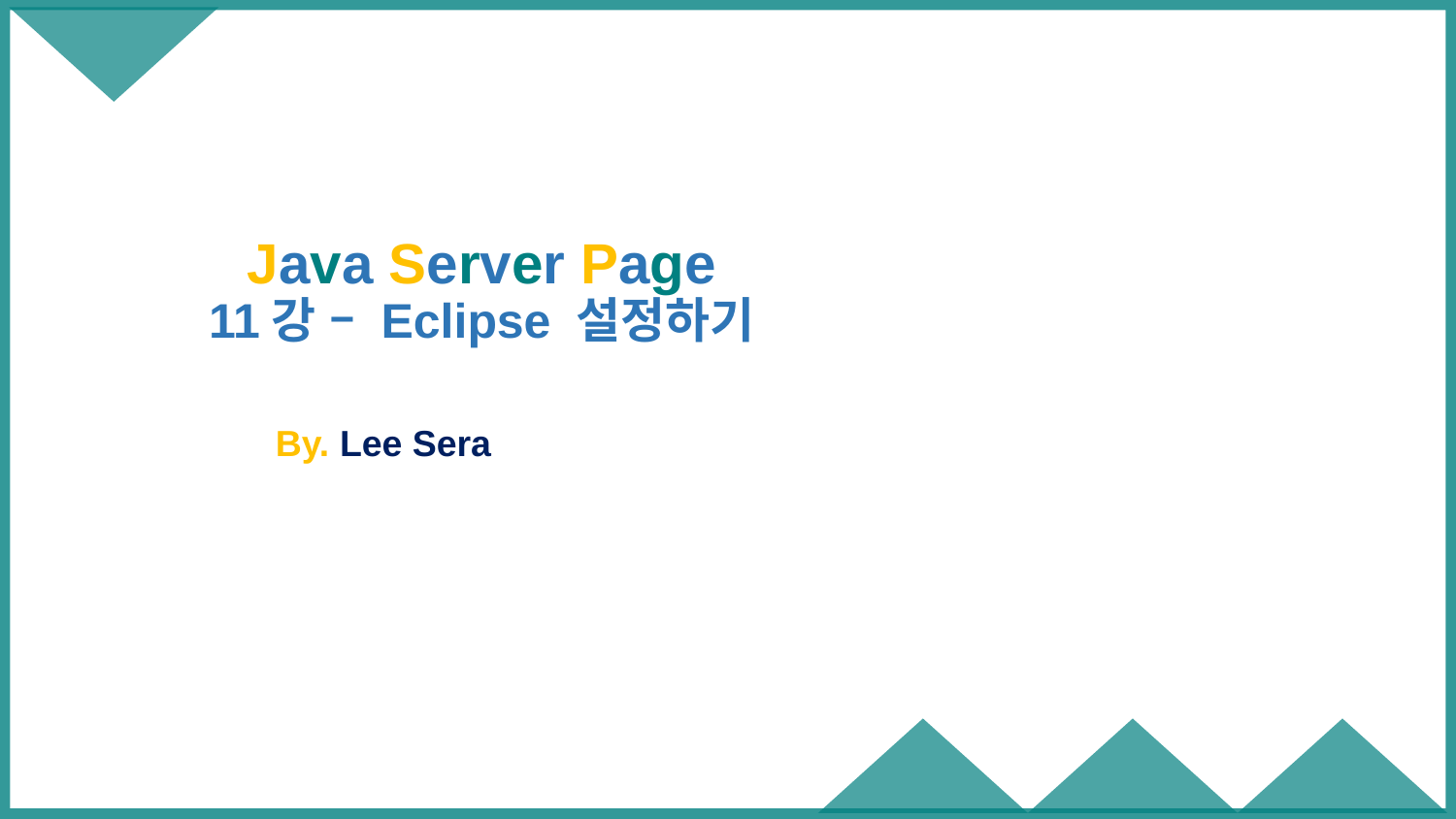

# Java Server Page 11강 – Eclipse 설정하기
By. Lee Sera